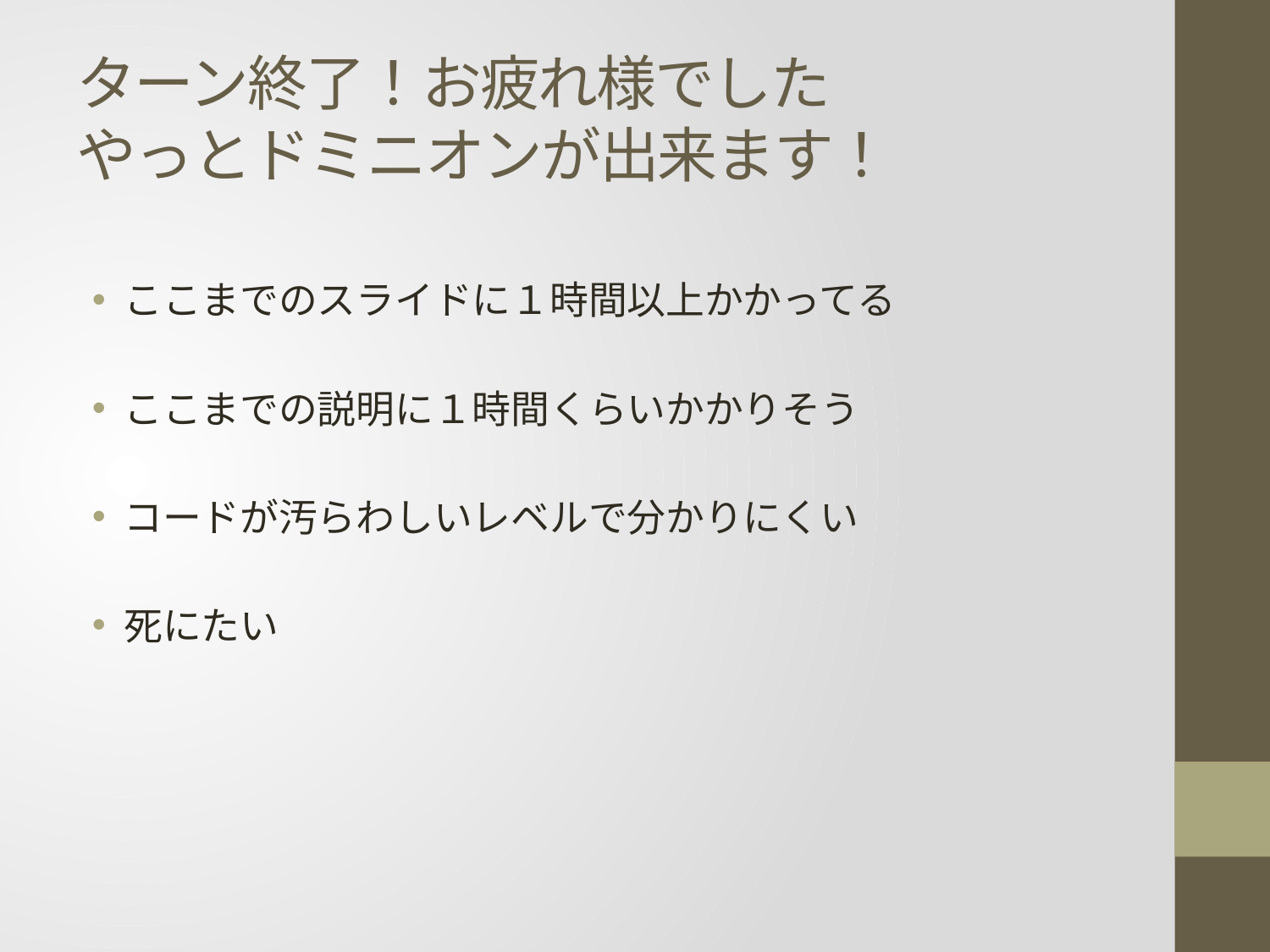

# ターン終了！お疲れ様でした やっとドミニオンが出来ます！
ここまでのスライドに１時間以上かかってる

ここまでの説明に１時間くらいかかりそう

コードが汚らわしいレベルで分かりにくい

死にたい